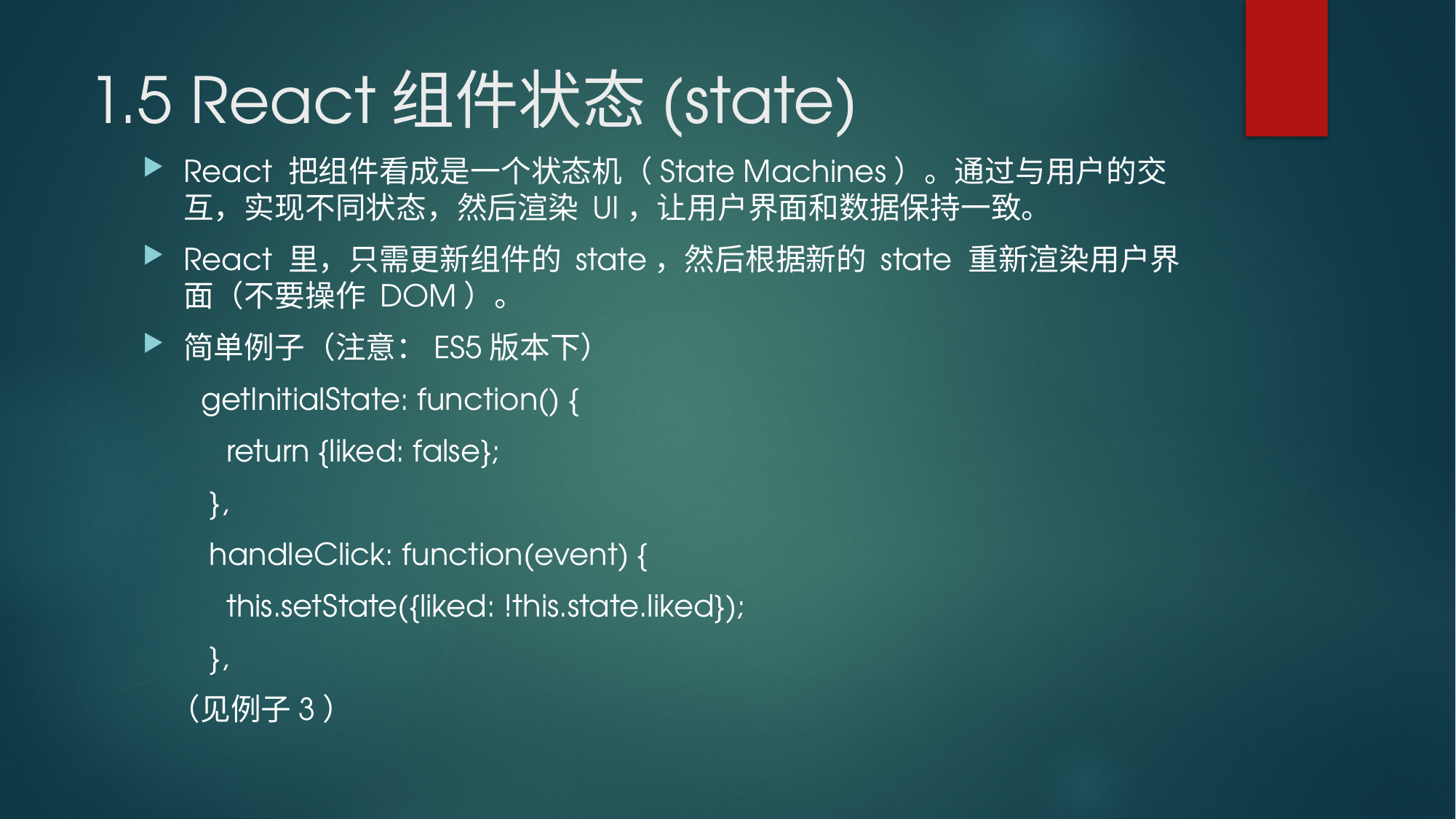

# 1.5 React组件状态(state)
React 把组件看成是一个状态机（State Machines）。通过与用户的交互，实现不同状态，然后渲染 UI，让用户界面和数据保持一致。
React 里，只需更新组件的 state，然后根据新的 state 重新渲染用户界面（不要操作 DOM）。
简单例子（注意：ES5版本下）
       getInitialState: function() {
          return {liked: false};
        },
        handleClick: function(event) {
          this.setState({liked: !this.state.liked});
        },
   （见例子3）